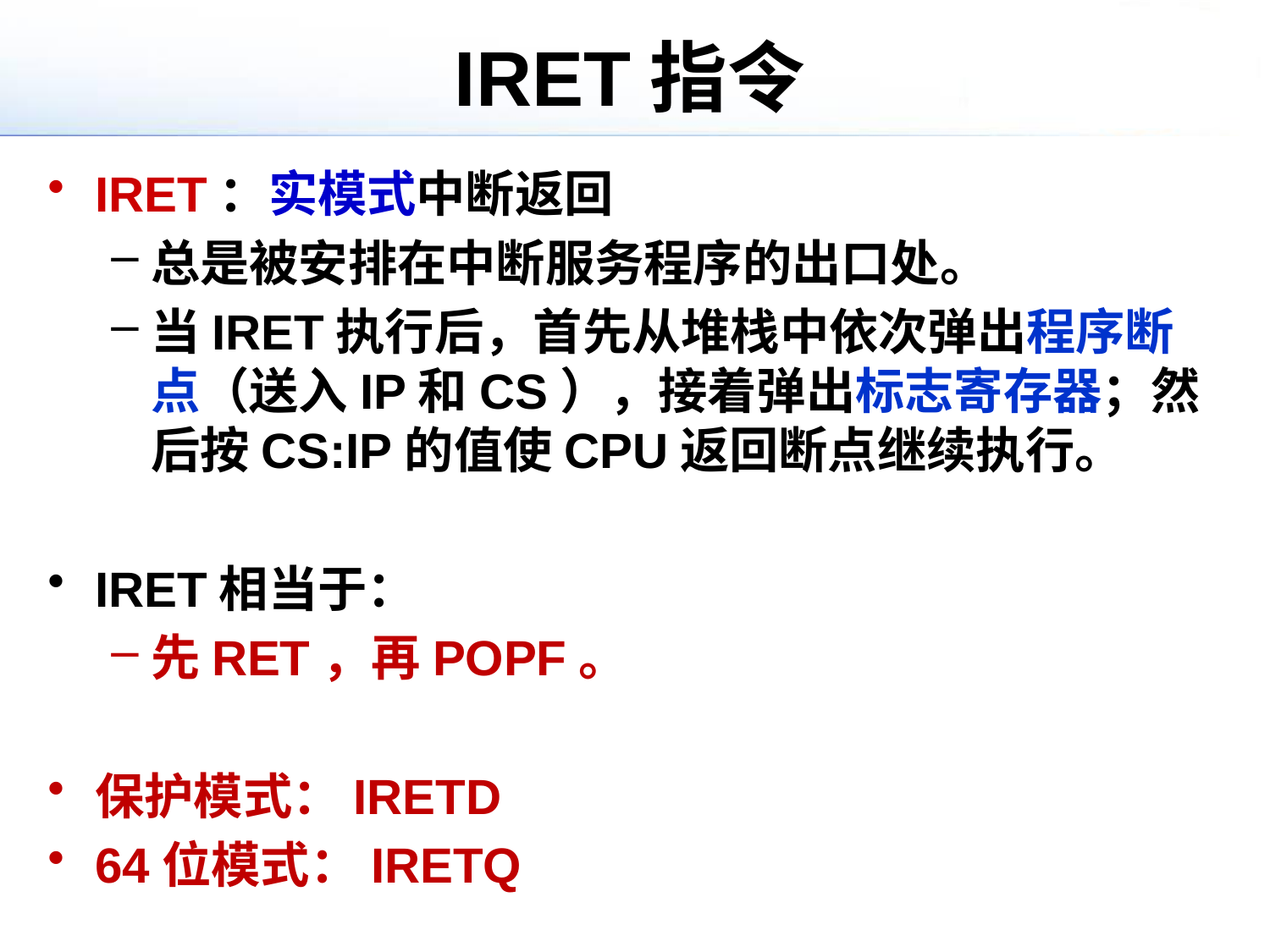

# IRET指令
IRET：实模式中断返回
总是被安排在中断服务程序的出口处。
当IRET执行后，首先从堆栈中依次弹出程序断点（送入IP和CS），接着弹出标志寄存器；然后按CS:IP的值使CPU返回断点继续执行。

IRET相当于：
先RET，再POPF。

保护模式：IRETD
64位模式：IRETQ